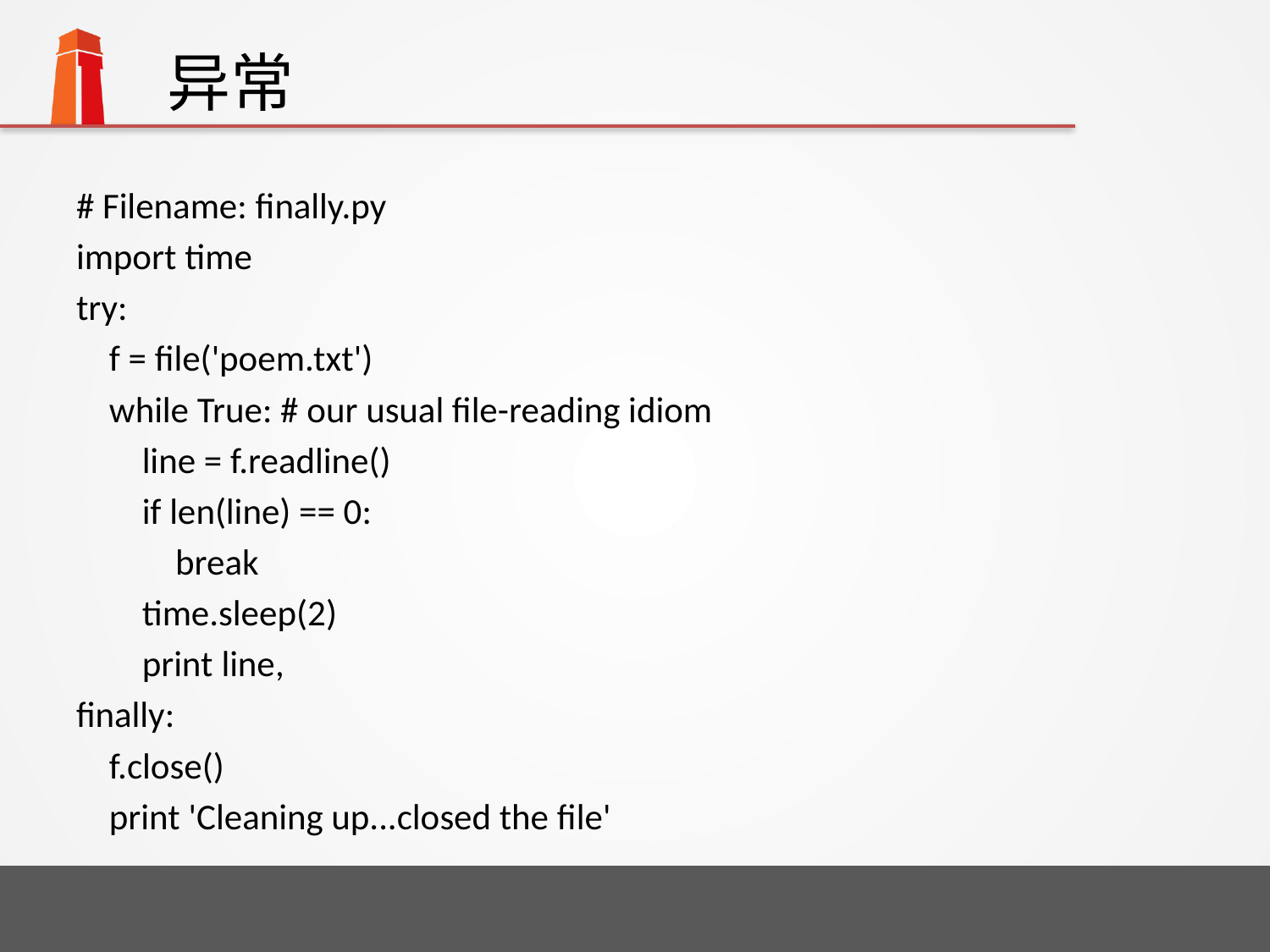

# 异常
# Filename: finally.py
import time
try:
    f = file('poem.txt')
    while True: # our usual file-reading idiom
        line = f.readline()
        if len(line) == 0:
            break
        time.sleep(2)
        print line,
finally:
    f.close()
    print 'Cleaning up...closed the file'